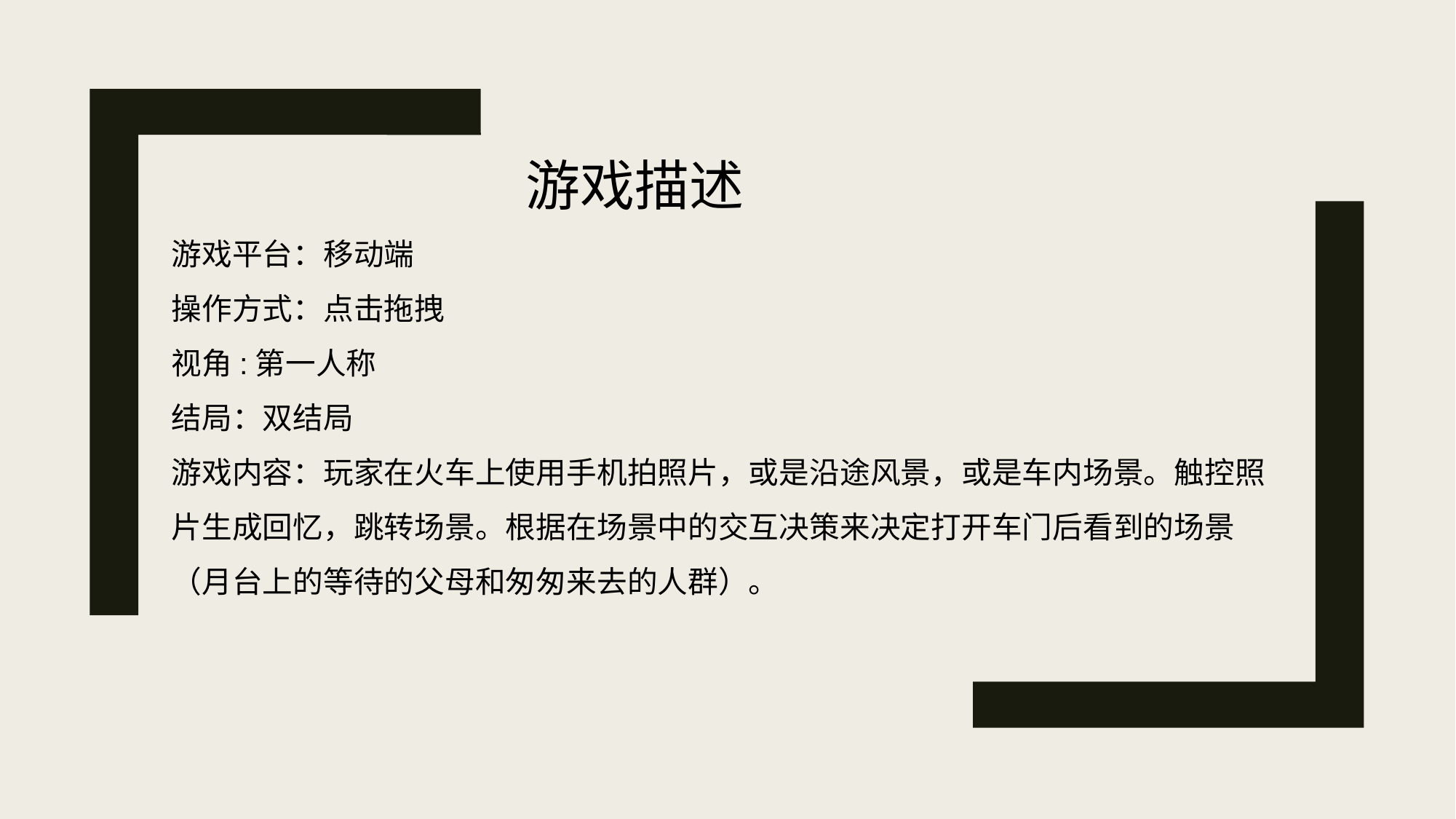

游戏描述
游戏平台：移动端
操作方式：点击拖拽
视角:第一人称
结局：双结局
游戏内容：玩家在火车上使用手机拍照片，或是沿途风景，或是车内场景。触控照片生成回忆，跳转场景。根据在场景中的交互决策来决定打开车门后看到的场景（月台上的等待的父母和匆匆来去的人群）。